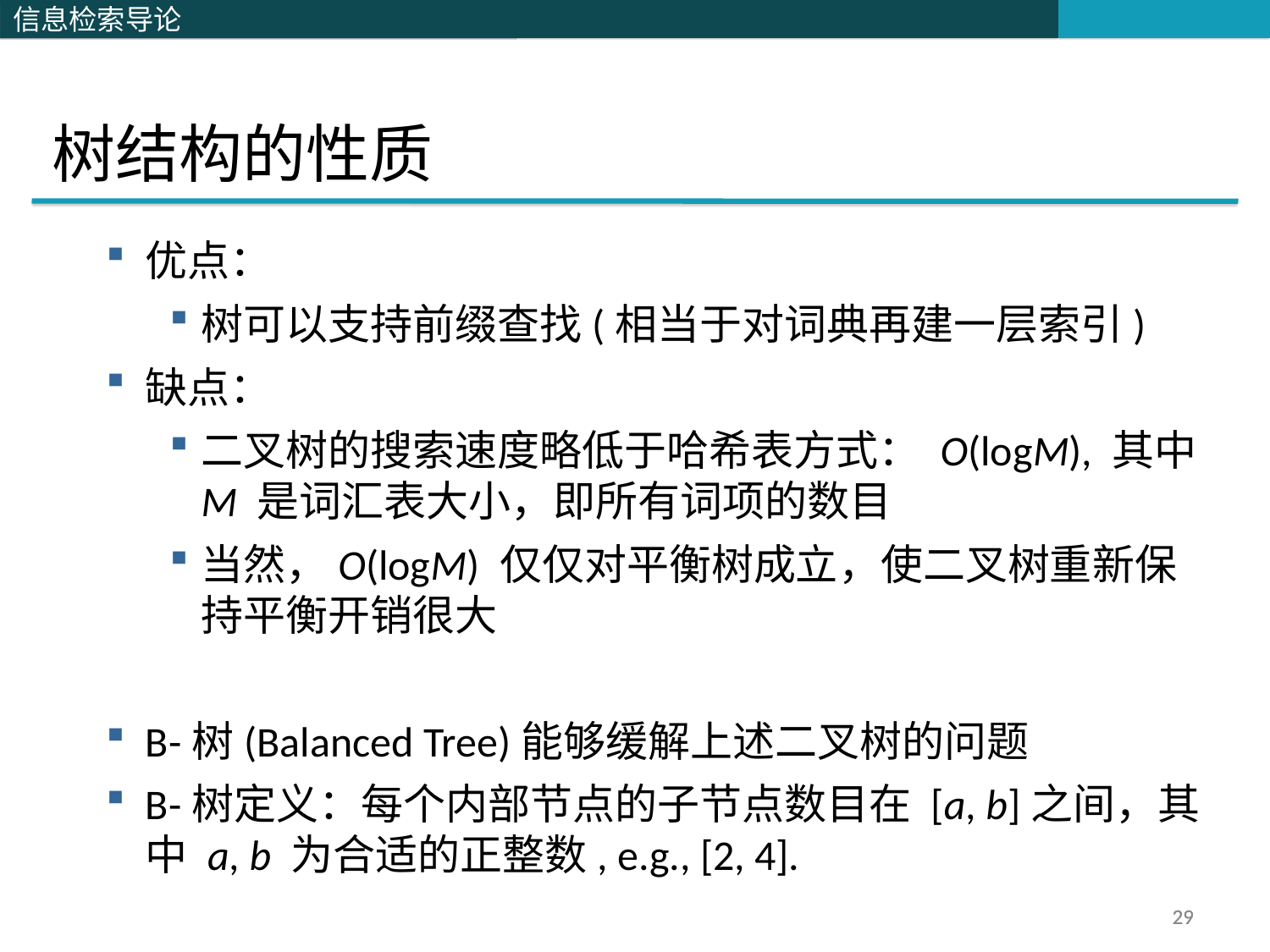

树结构的性质
优点：
树可以支持前缀查找(相当于对词典再建一层索引)
缺点：
二叉树的搜索速度略低于哈希表方式： O(logM), 其中 M 是词汇表大小，即所有词项的数目
当然，O(logM) 仅仅对平衡树成立，使二叉树重新保持平衡开销很大

B-树(Balanced Tree)能够缓解上述二叉树的问题
B-树定义：每个内部节点的子节点数目在 [a, b]之间，其中 a, b 为合适的正整数, e.g., [2, 4].
29
29